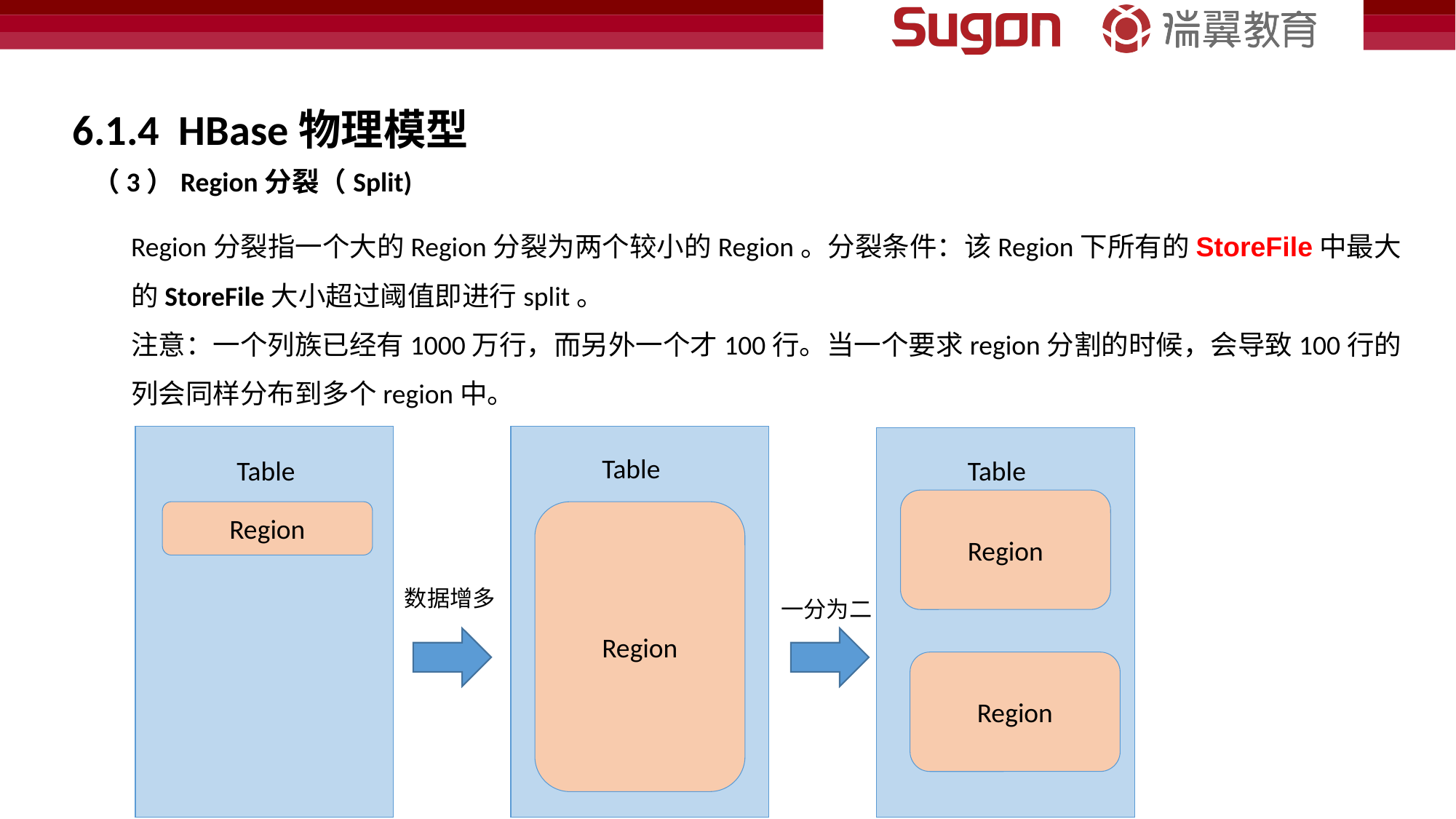

6.1.4  HBase物理模型
（3）Region分裂（Split)
Region分裂指一个大的Region分裂为两个较小的Region。分裂条件：该Region下所有的StoreFile中最大的StoreFile大小超过阈值即进行split。
注意：一个列族已经有1000万行，而另外一个才100行。当一个要求region分割的时候，会导致100行的列会同样分布到多个region中。

Table
Table
Table
Region
Region
Region
数据增多
一分为二

Region